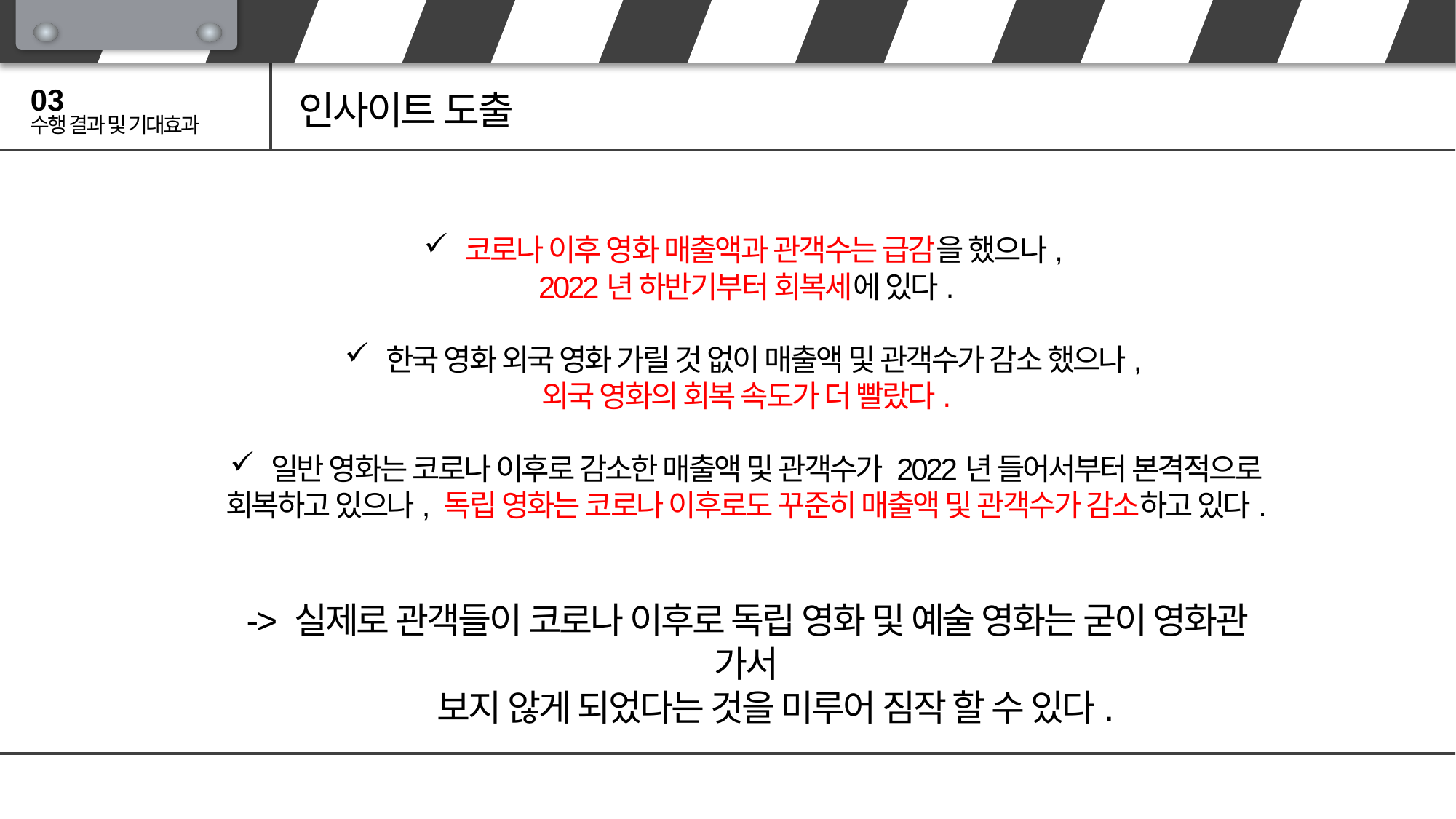

03
인사이트 도출
수행 결과 및 기대효과
코로나 이후 영화 매출액과 관객수는 급감을 했으나,
2022년 하반기부터 회복세에 있다.

한국 영화 외국 영화 가릴 것 없이 매출액 및 관객수가 감소 했으나,
외국 영화의 회복 속도가 더 빨랐다.

일반 영화는 코로나 이후로 감소한 매출액 및 관객수가 2022년 들어서부터 본격적으로
회복하고 있으나, 독립 영화는 코로나 이후로도 꾸준히 매출액 및 관객수가 감소하고 있다.
-> 실제로 관객들이 코로나 이후로 독립 영화 및 예술 영화는 굳이 영화관 가서
      보지 않게 되었다는 것을 미루어 짐작 할 수 있다.